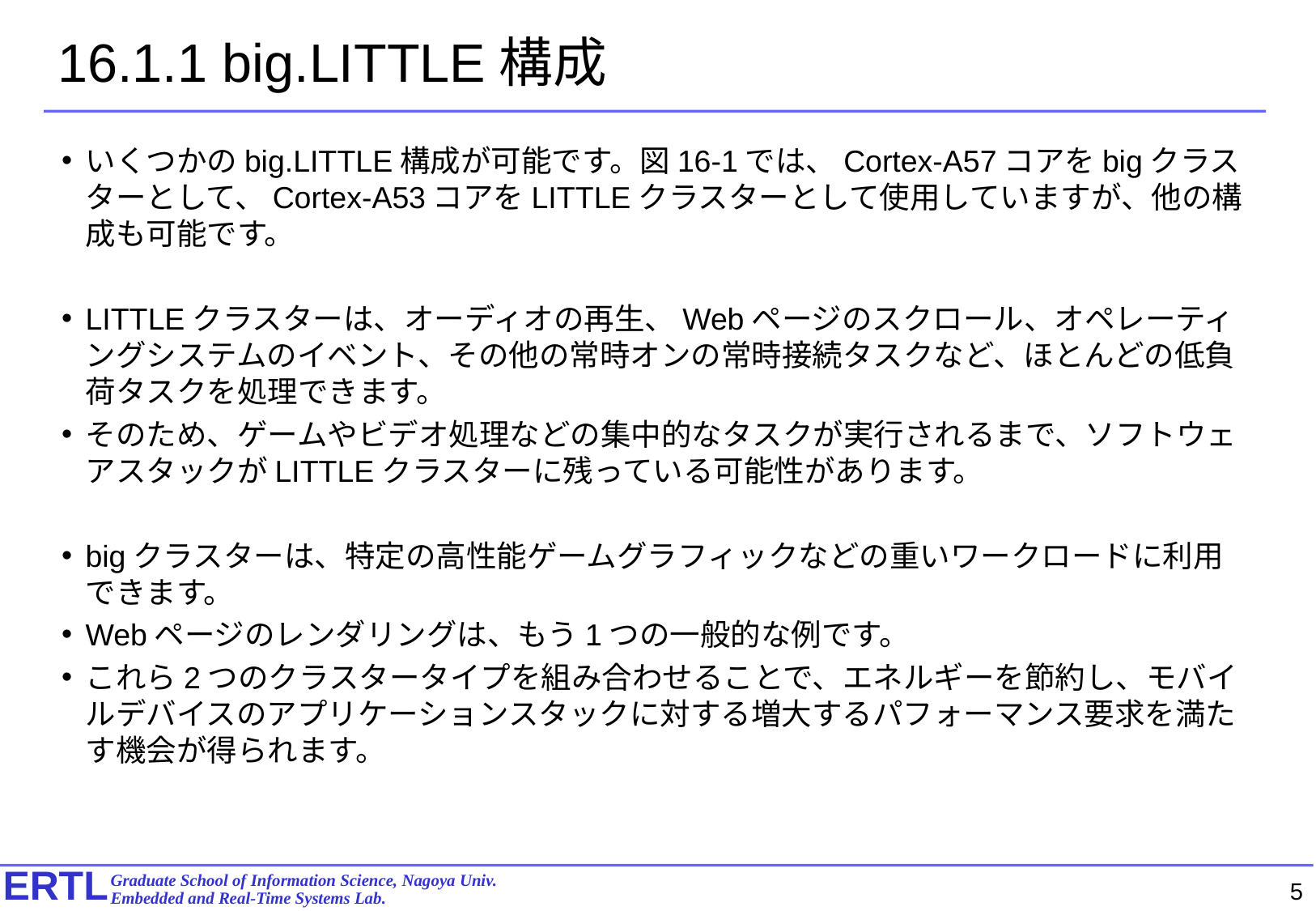

# 16.1.1 big.LITTLE構成
いくつかのbig.LITTLE構成が可能です。図16-1では、Cortex-A57コアをbigクラスターとして、Cortex-A53コアをLITTLEクラスターとして使用していますが、他の構成も可能です。

LITTLEクラスターは、オーディオの再生、Webページのスクロール、オペレーティングシステムのイベント、その他の常時オンの常時接続タスクなど、ほとんどの低負荷タスクを処理できます。
そのため、ゲームやビデオ処理などの集中的なタスクが実行されるまで、ソフトウェアスタックがLITTLEクラスターに残っている可能性があります。

bigクラスターは、特定の高性能ゲームグラフィックなどの重いワークロードに利用できます。
Webページのレンダリングは、もう1つの一般的な例です。
これら2つのクラスタータイプを組み合わせることで、エネルギーを節約し、モバイルデバイスのアプリケーションスタックに対する増大するパフォーマンス要求を満たす機会が得られます。
5